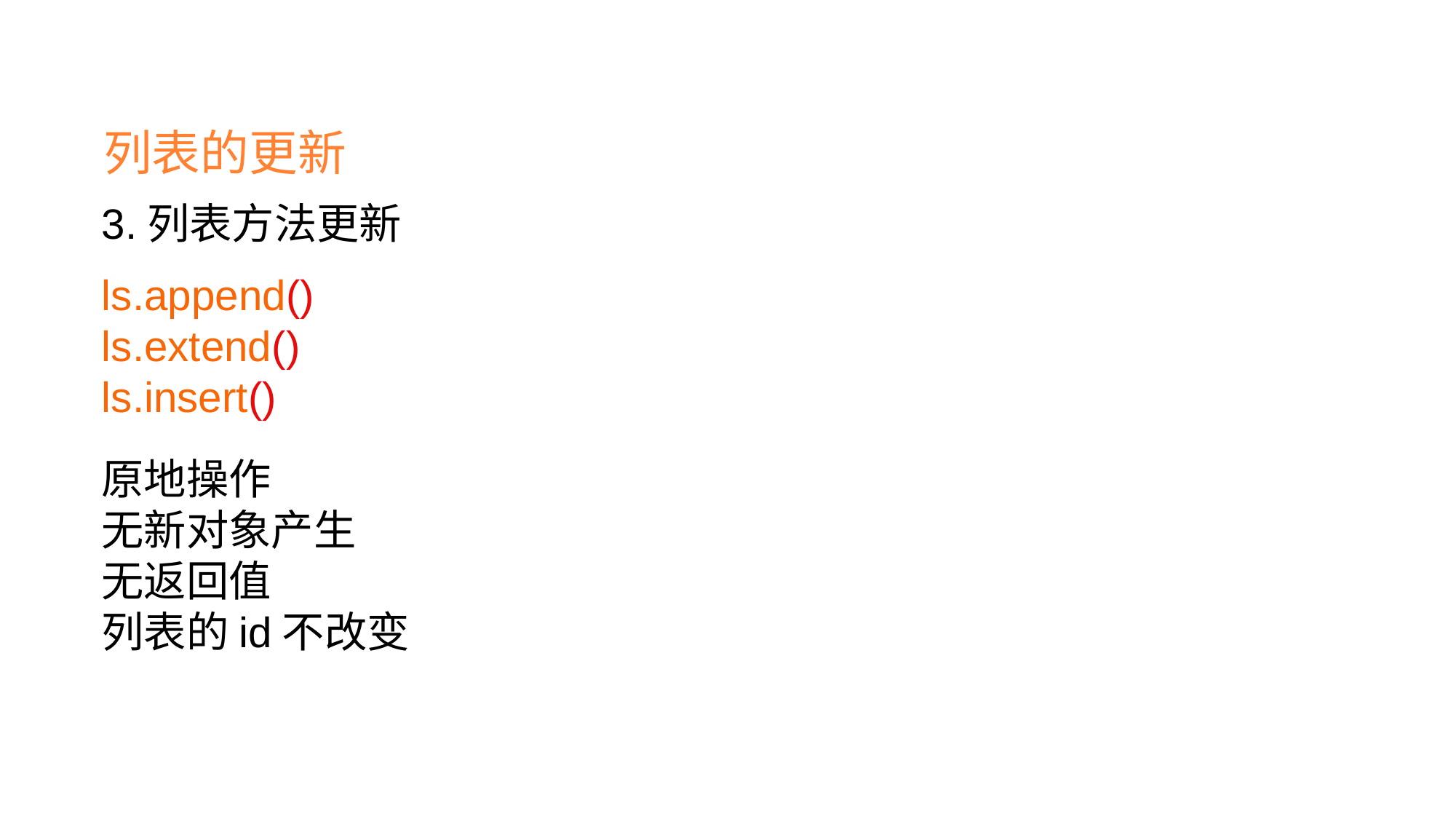

列表的更新
3.列表方法更新
ls.append()
ls.extend()
ls.insert()
原地操作
无新对象产生
无返回值
列表的id不改变